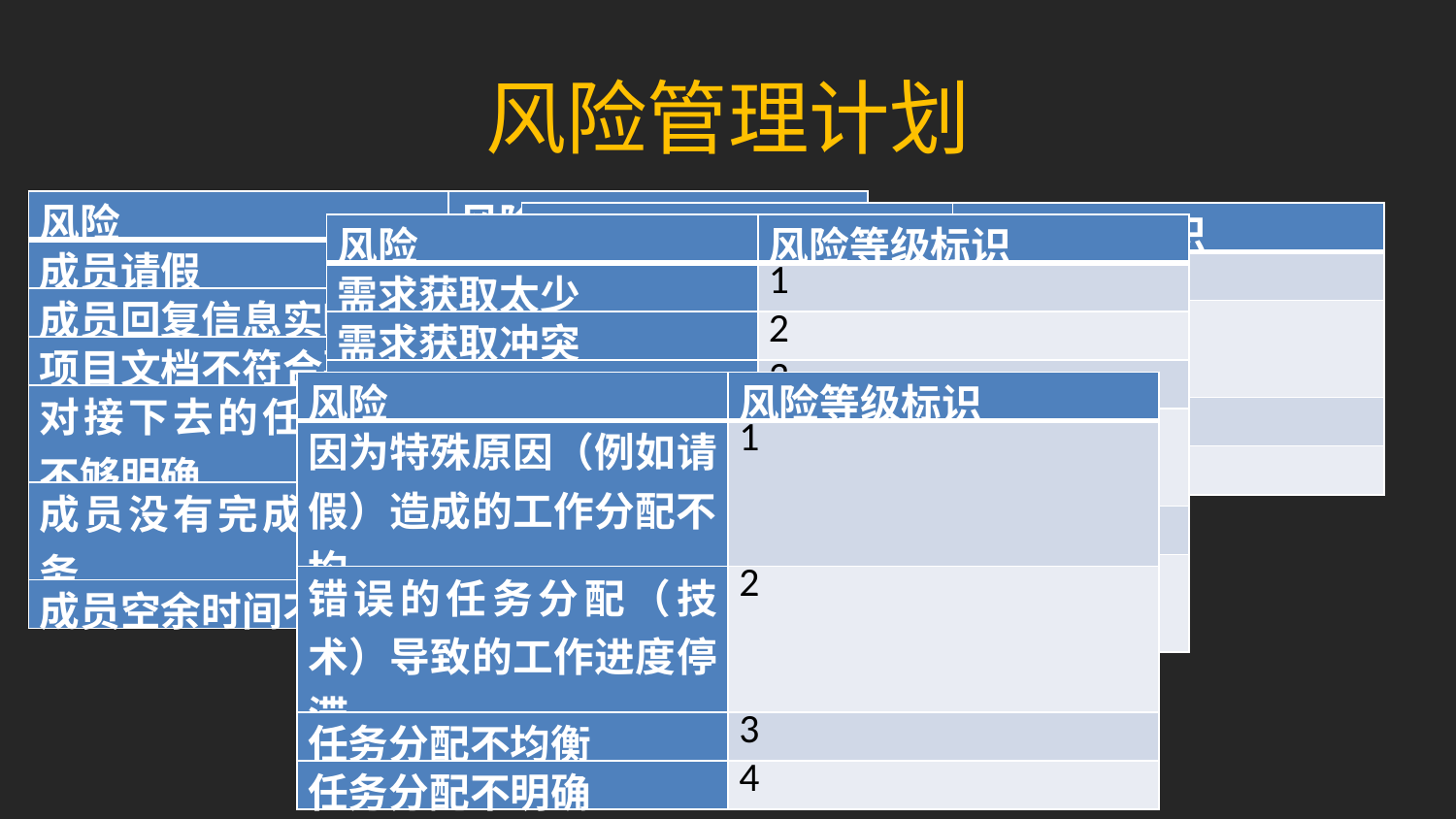

风险管理计划
| 风险 | 风险等级标识 |
| --- | --- |
| 成员请假 | 1 |
| 成员回复信息实时性 | 2 |
| 项目文档不符合要求 | 3 |
| 对接下去的任务定义不够明确 | 4 |
| 成员没有完成当天任务 | 5 |
| 成员空余时间不确定 | 6 |
| 风险 | 风险等级标识 |
| --- | --- |
| 技术培训无法按时达成 | 1 |
| 软件使用能力粗糙造成的损失 | 2 |
| 无法操作达成的损失 | 3 |
| 超出技术范围的损失 | 4 |
| 风险 | 风险等级标识 |
| --- | --- |
| 需求获取太少 | 1 |
| 需求获取冲突 | 2 |
| 需求获取不明确 | 3 |
| 超出计划的需求获取时间 | 4 |
| 需求获取轻微错误 | 5 |
| 需要重新获取的严重错误 | 6 |
| 风险 | 风险等级标识 |
| --- | --- |
| 因为特殊原因（例如请假）造成的工作分配不均 | 1 |
| 错误的任务分配（技术）导致的工作进度停滞 | 2 |
| 任务分配不均衡 | 3 |
| 任务分配不明确 | 4 |